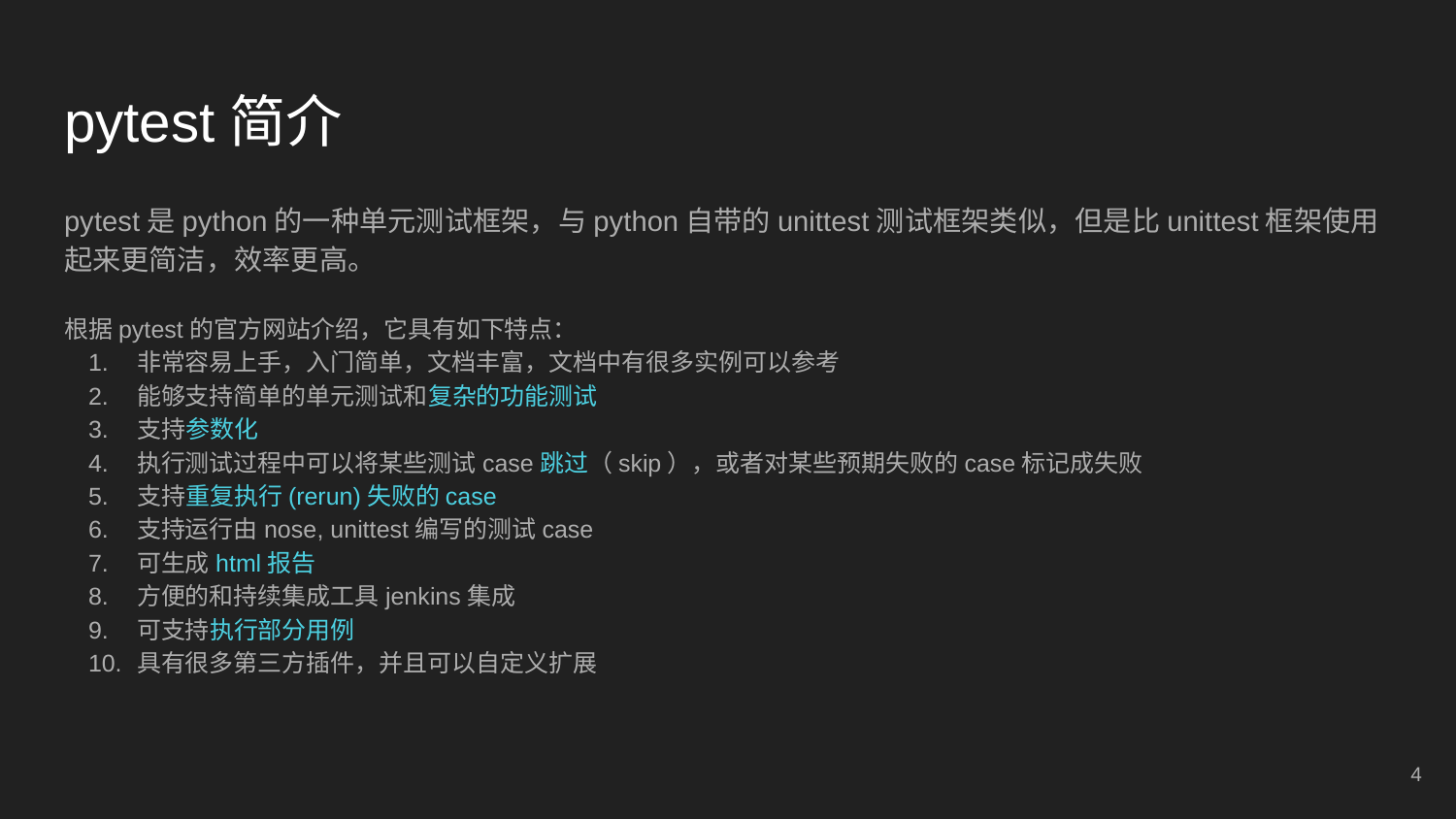

# pytest简介
pytest是python的一种单元测试框架，与python自带的unittest测试框架类似，但是比unittest框架使用起来更简洁，效率更高。

根据pytest的官方网站介绍，它具有如下特点：
非常容易上手，入门简单，文档丰富，文档中有很多实例可以参考
能够支持简单的单元测试和复杂的功能测试
支持参数化
执行测试过程中可以将某些测试case跳过（skip），或者对某些预期失败的case标记成失败
支持重复执行(rerun)失败的case
支持运行由nose, unittest编写的测试case
可生成html报告
方便的和持续集成工具jenkins集成
可支持执行部分用例
具有很多第三方插件，并且可以自定义扩展

4